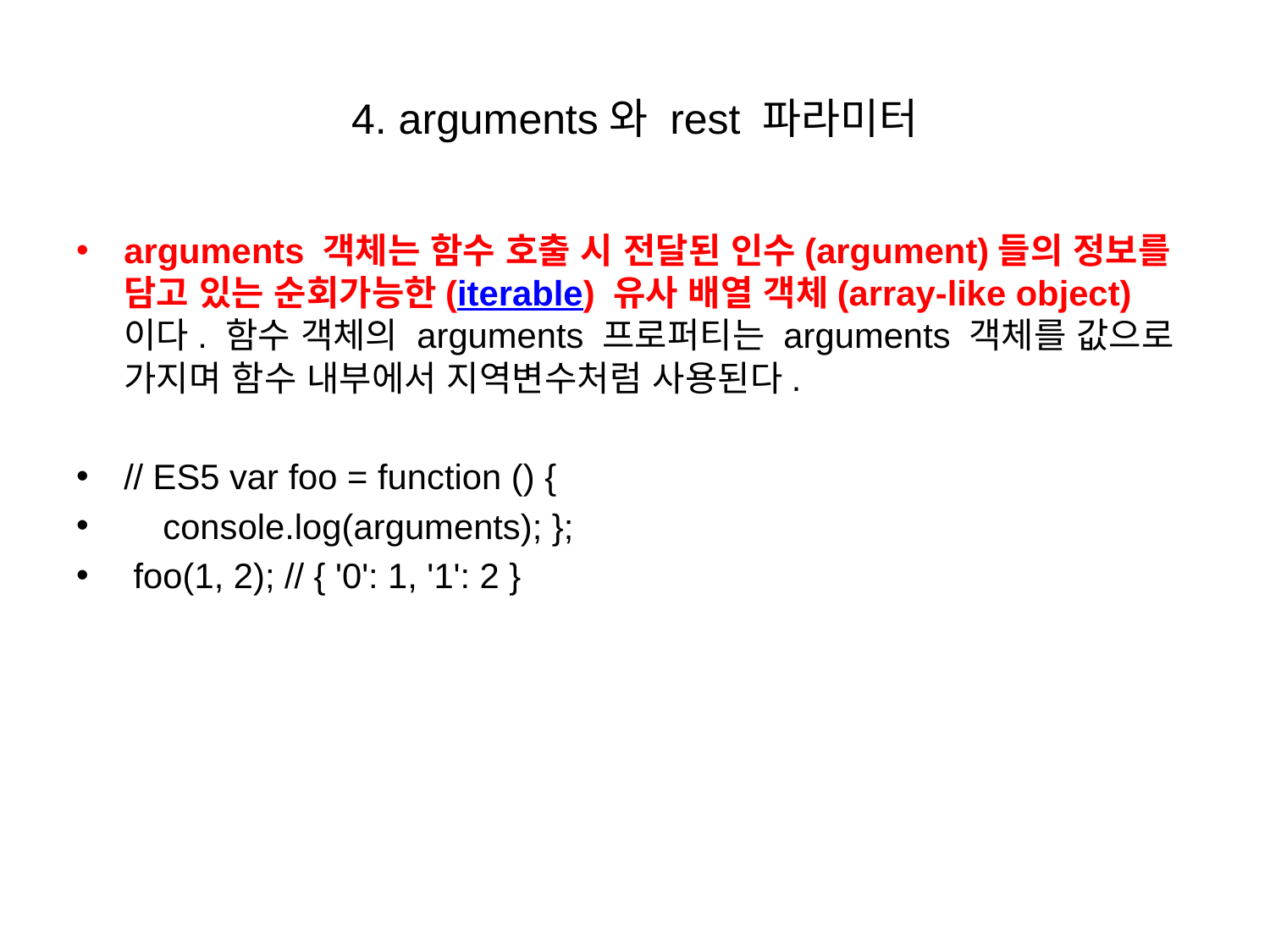

# 4. arguments와 rest 파라미터
arguments 객체는 함수 호출 시 전달된 인수(argument)들의 정보를 담고 있는 순회가능한(iterable) 유사 배열 객체(array-like object)이다. 함수 객체의 arguments 프로퍼티는 arguments 객체를 값으로 가지며 함수 내부에서 지역변수처럼 사용된다.

// ES5 var foo = function () {
    console.log(arguments); };
 foo(1, 2); // { '0': 1, '1': 2 }